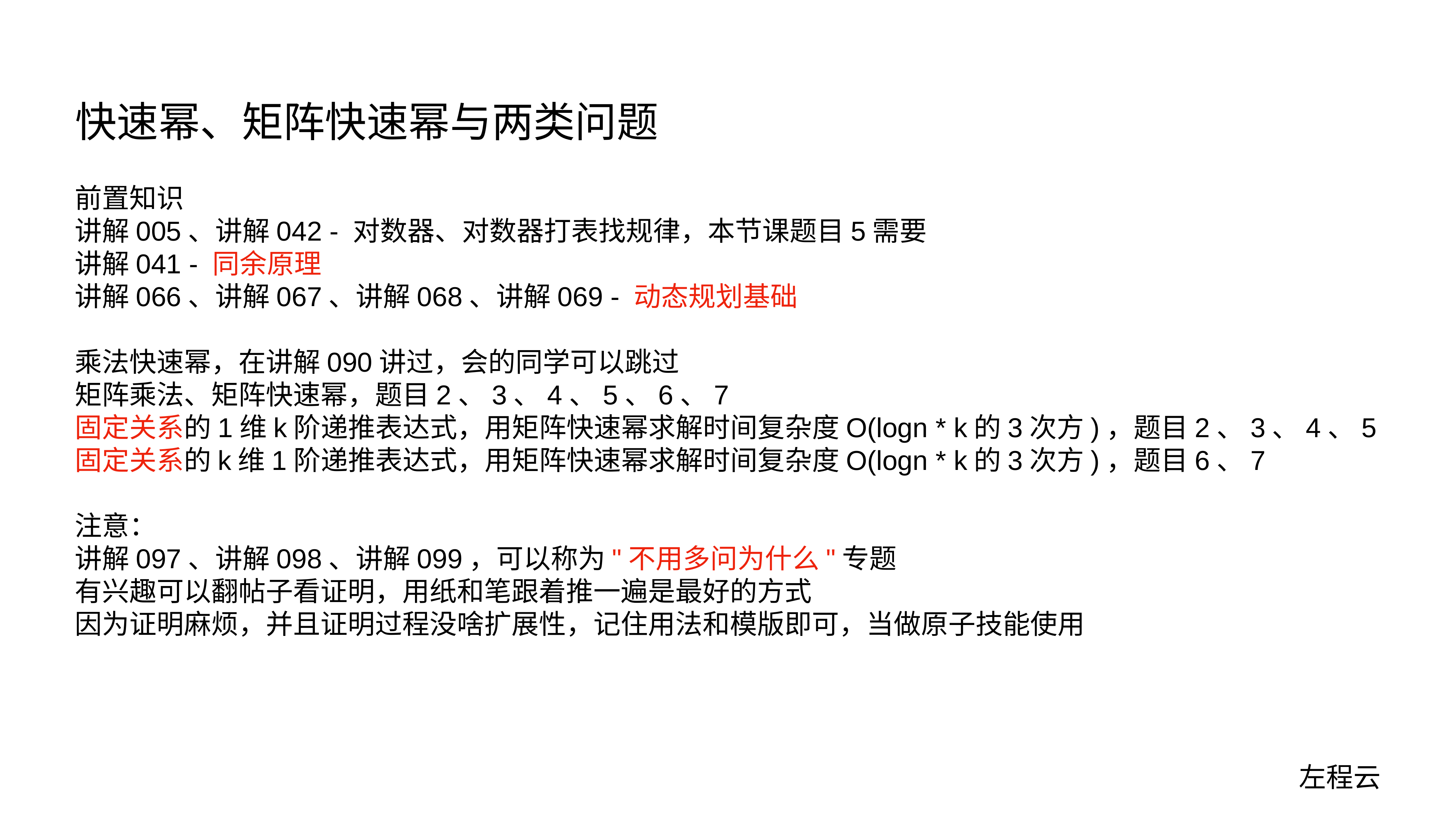

# 快速幂、矩阵快速幂与两类问题
前置知识
讲解005、讲解042 - 对数器、对数器打表找规律，本节课题目5需要
讲解041 - 同余原理
讲解066、讲解067、讲解068、讲解069 - 动态规划基础

乘法快速幂，在讲解090讲过，会的同学可以跳过
矩阵乘法、矩阵快速幂，题目2、3、4、5、6、7
固定关系的1维k阶递推表达式，用矩阵快速幂求解时间复杂度O(logn * k的3次方)，题目2、3、4、5
固定关系的k维1阶递推表达式，用矩阵快速幂求解时间复杂度O(logn * k的3次方)，题目6、7

注意：
讲解097、讲解098、讲解099，可以称为"不用多问为什么"专题
有兴趣可以翻帖子看证明，用纸和笔跟着推一遍是最好的方式
因为证明麻烦，并且证明过程没啥扩展性，记住用法和模版即可，当做原子技能使用
左程云